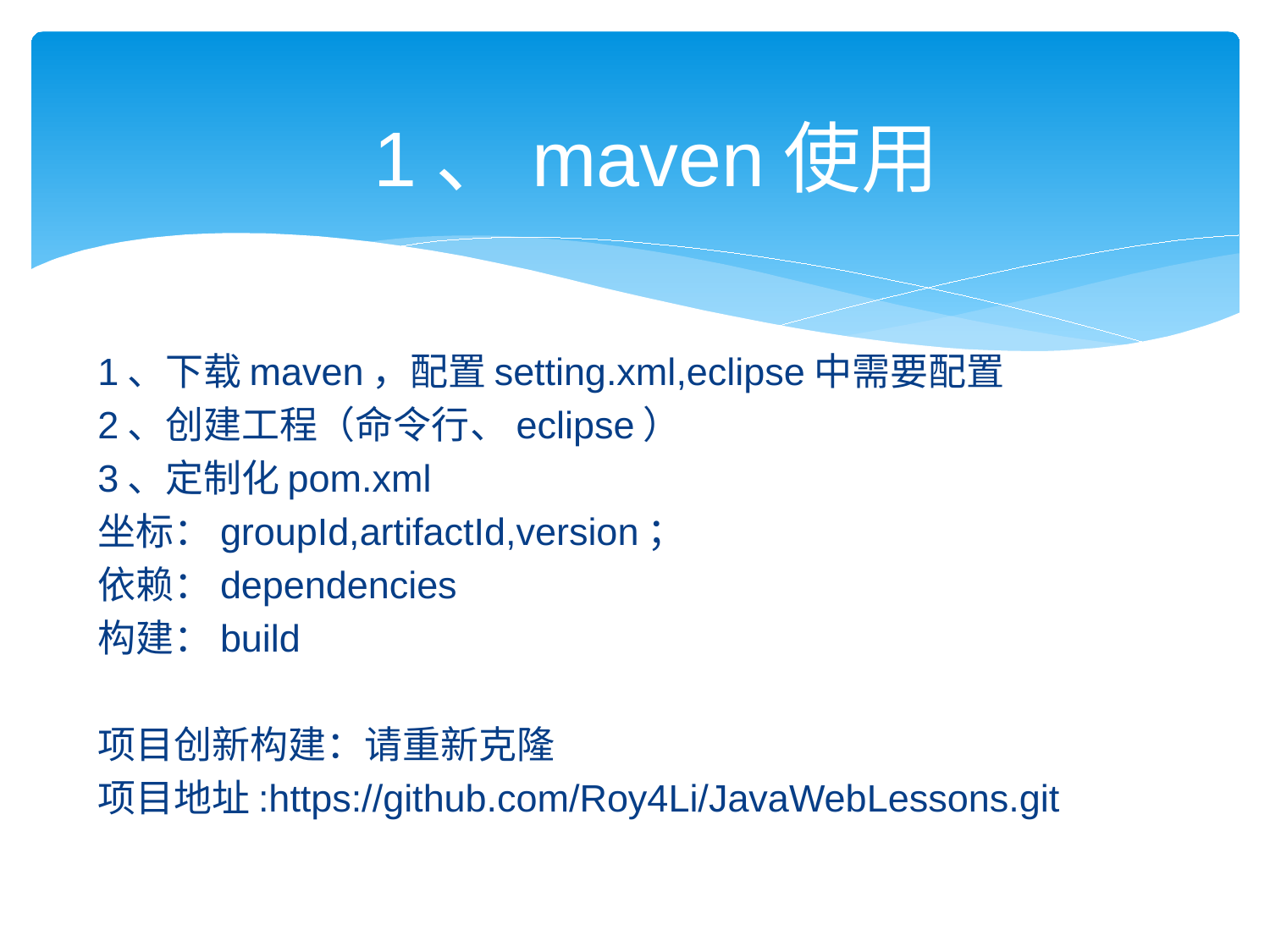

# 1、maven使用
1、下载maven，配置setting.xml,eclipse中需要配置
2、创建工程（命令行、eclipse）
3、定制化pom.xml
坐标：groupId,artifactId,version；
依赖：dependencies
构建：build

项目创新构建：请重新克隆
项目地址:https://github.com/Roy4Li/JavaWebLessons.git